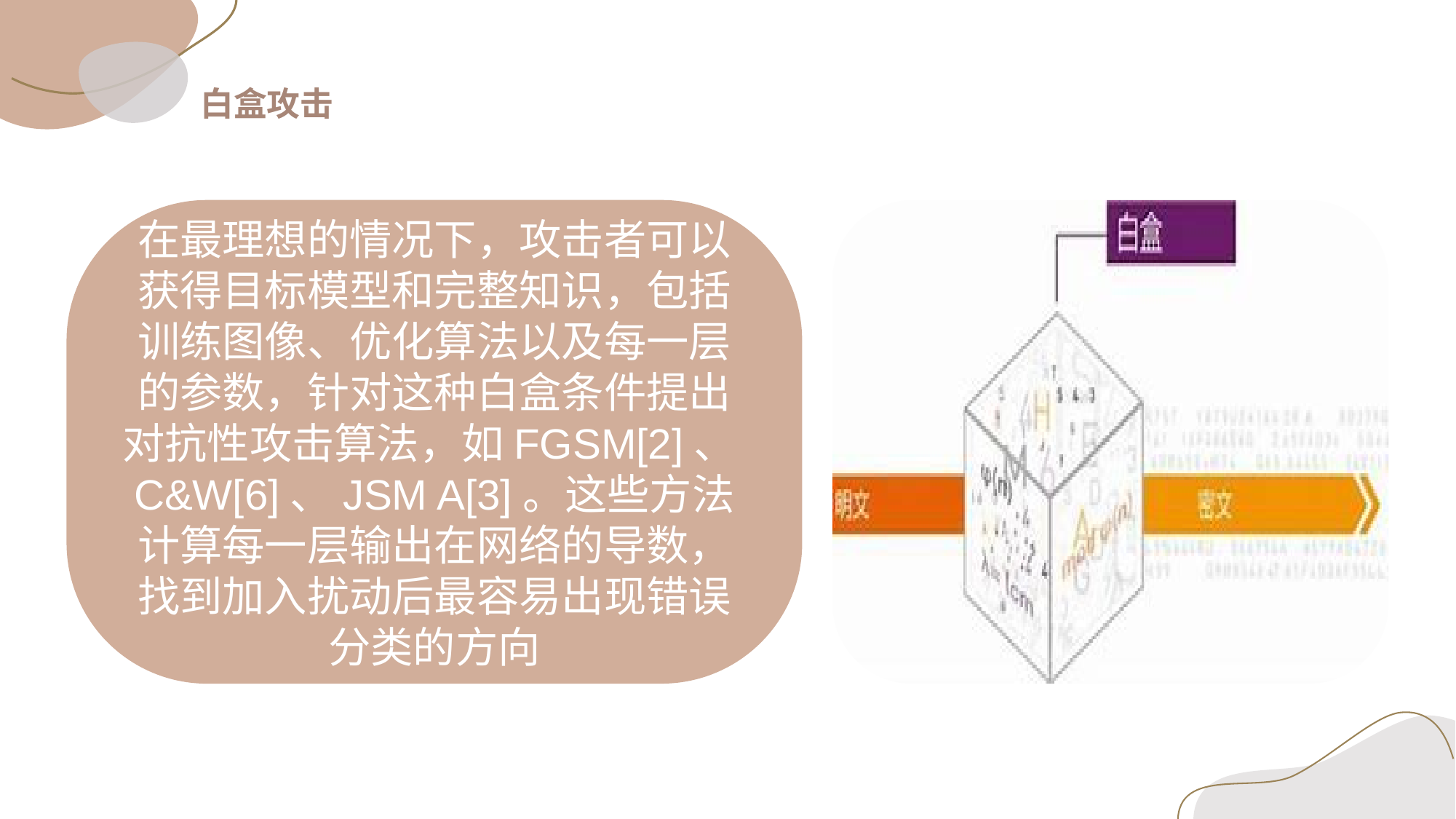

白盒攻击
在最理想的情况下，攻击者可以获得目标模型和完整知识，包括训练图像、优化算法以及每一层的参数，针对这种白盒条件提出对抗性攻击算法，如FGSM[2]、C&W[6]、JSM A[3]。这些方法计算每一层输出在网络的导数，找到加入扰动后最容易出现错误分类的方向